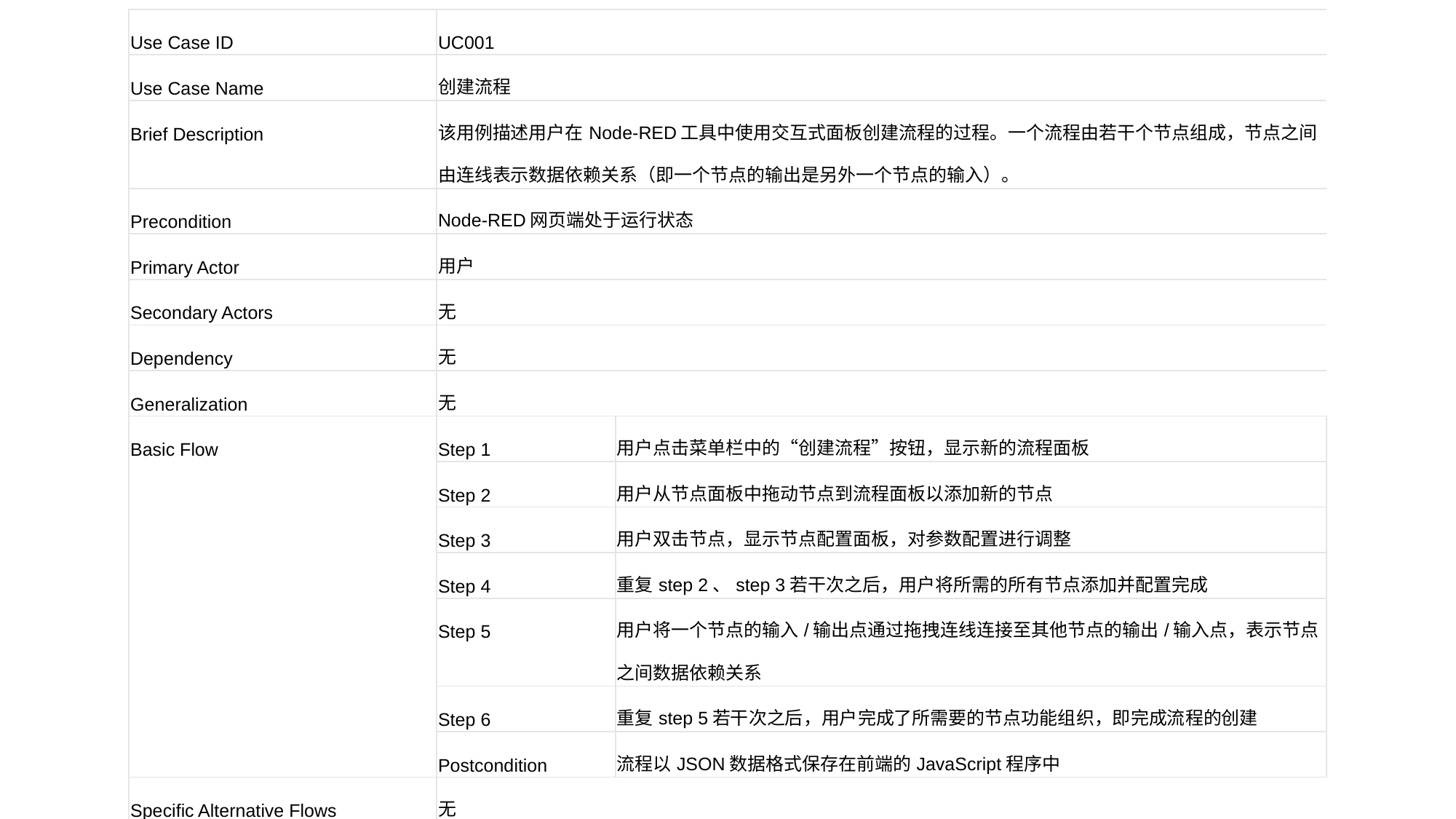

| Use Case ID | UC001 |  |
| --- | --- | --- |
| Use Case Name | 创建流程 |  |
| Brief Description | 该用例描述用户在Node-RED工具中使用交互式面板创建流程的过程。一个流程由若干个节点组成，节点之间由连线表示数据依赖关系（即一个节点的输出是另外一个节点的输入）。 |  |
| Precondition | Node-RED网页端处于运行状态 |  |
| Primary Actor | 用户 |  |
| Secondary Actors | 无 |  |
| Dependency | 无 |  |
| Generalization | 无 |  |
| Basic Flow | Step 1 | 用户点击菜单栏中的“创建流程”按钮，显示新的流程面板 |
|  | Step 2 | 用户从节点面板中拖动节点到流程面板以添加新的节点 |
|  | Step 3 | 用户双击节点，显示节点配置面板，对参数配置进行调整 |
|  | Step 4 | 重复step 2、step 3若干次之后，用户将所需的所有节点添加并配置完成 |
|  | Step 5 | 用户将一个节点的输入/输出点通过拖拽连线连接至其他节点的输出/输入点，表示节点之间数据依赖关系 |
|  | Step 6 | 重复step 5若干次之后，用户完成了所需要的节点功能组织，即完成流程的创建 |
|  | Postcondition | 流程以JSON数据格式保存在前端的JavaScript程序中 |
| Specific Alternative Flows | 无 |  |
| Global Alternative Flows | 无 |  |
| Bounded Alternative Flows | 无 |  |